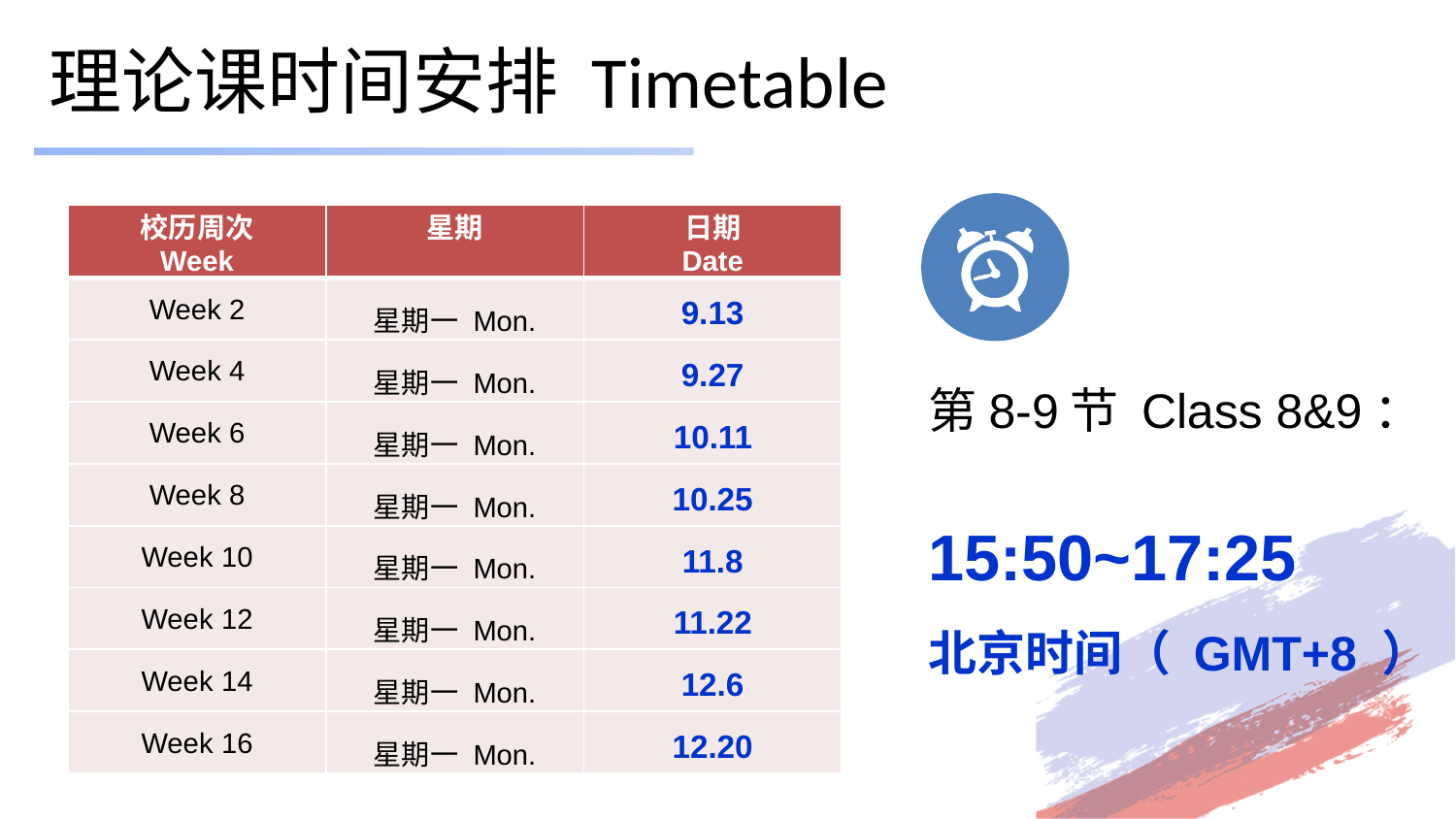

# 理论课时间安排 Timetable

| 校历周次 Week | 星期 | 日期 Date |
| --- | --- | --- |
| Week 2 | 星期一 Mon. | 9.13 |
| Week 4 | 星期一 Mon. | 9.27 |
| Week 6 | 星期一 Mon. | 10.11 |
| Week 8 | 星期一 Mon. | 10.25 |
| Week 10 | 星期一 Mon. | 11.8 |
| Week 12 | 星期一 Mon. | 11.22 |
| Week 14 | 星期一 Mon. | 12.6 |
| Week 16 | 星期一 Mon. | 12.20 |
第8-9节 Class 8&9：
15:50~17:25
北京时间（ GMT+8 ）